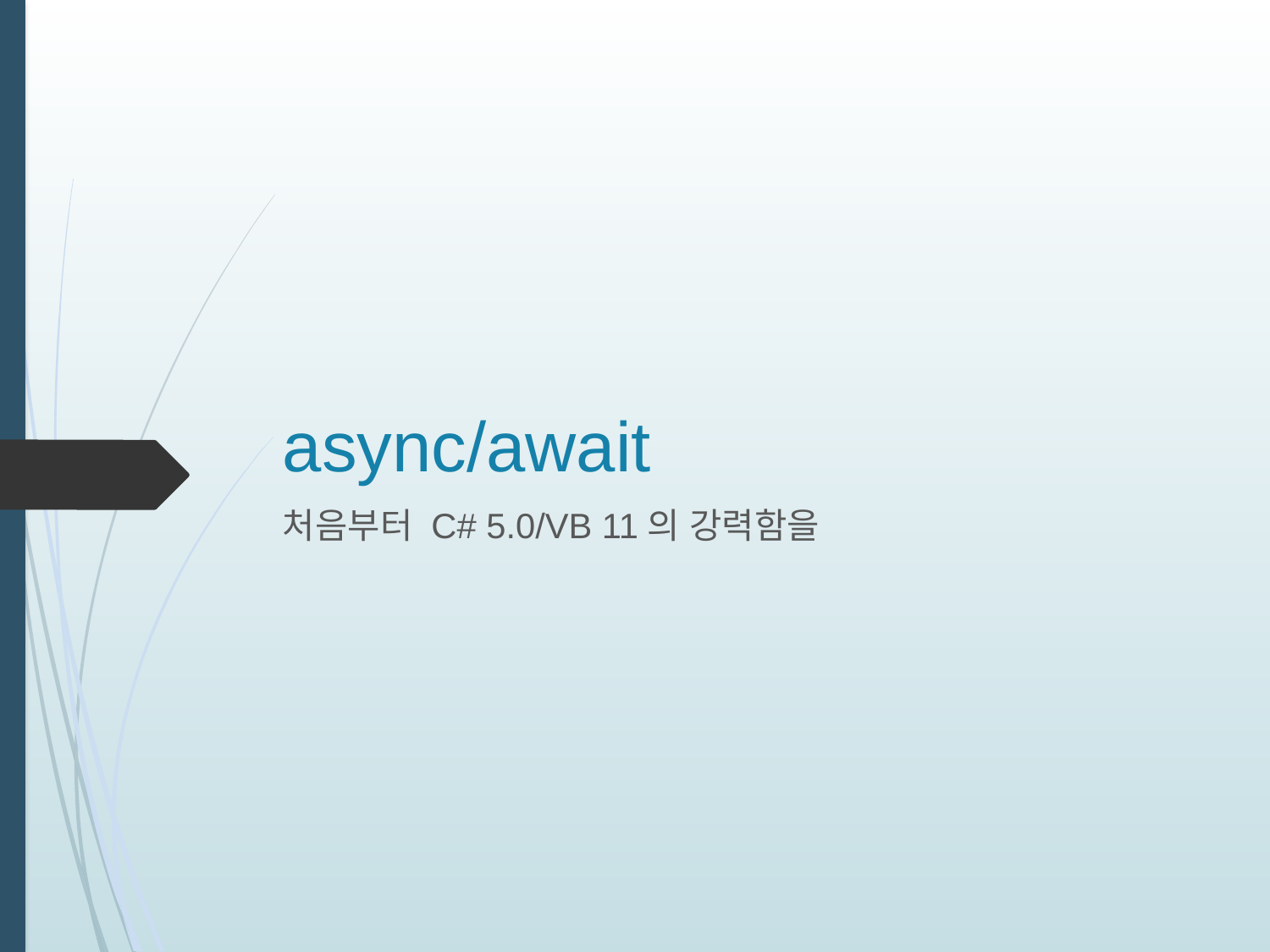

# async/await
처음부터 C# 5.0/VB 11의 강력함을